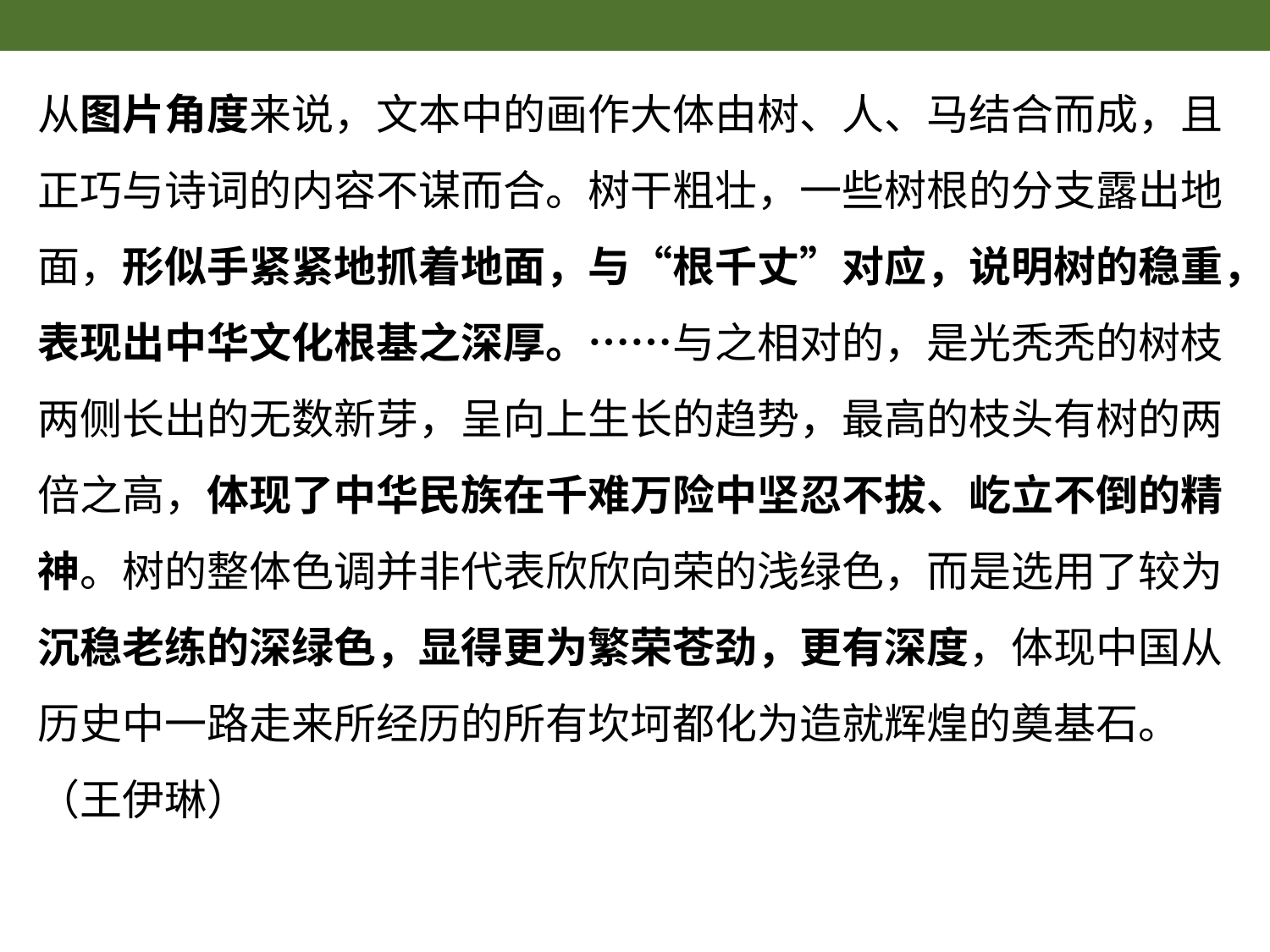

从图片角度来说，文本中的画作大体由树、人、马结合而成，且正巧与诗词的内容不谋而合。树干粗壮，一些树根的分支露出地面，形似手紧紧地抓着地面，与“根千丈”对应，说明树的稳重，表现出中华文化根基之深厚。……与之相对的，是光秃秃的树枝两侧长出的无数新芽，呈向上生长的趋势，最高的枝头有树的两倍之高，体现了中华民族在千难万险中坚忍不拔、屹立不倒的精神。树的整体色调并非代表欣欣向荣的浅绿色，而是选用了较为沉稳老练的深绿色，显得更为繁荣苍劲，更有深度，体现中国从历史中一路走来所经历的所有坎坷都化为造就辉煌的奠基石。（王伊琳）